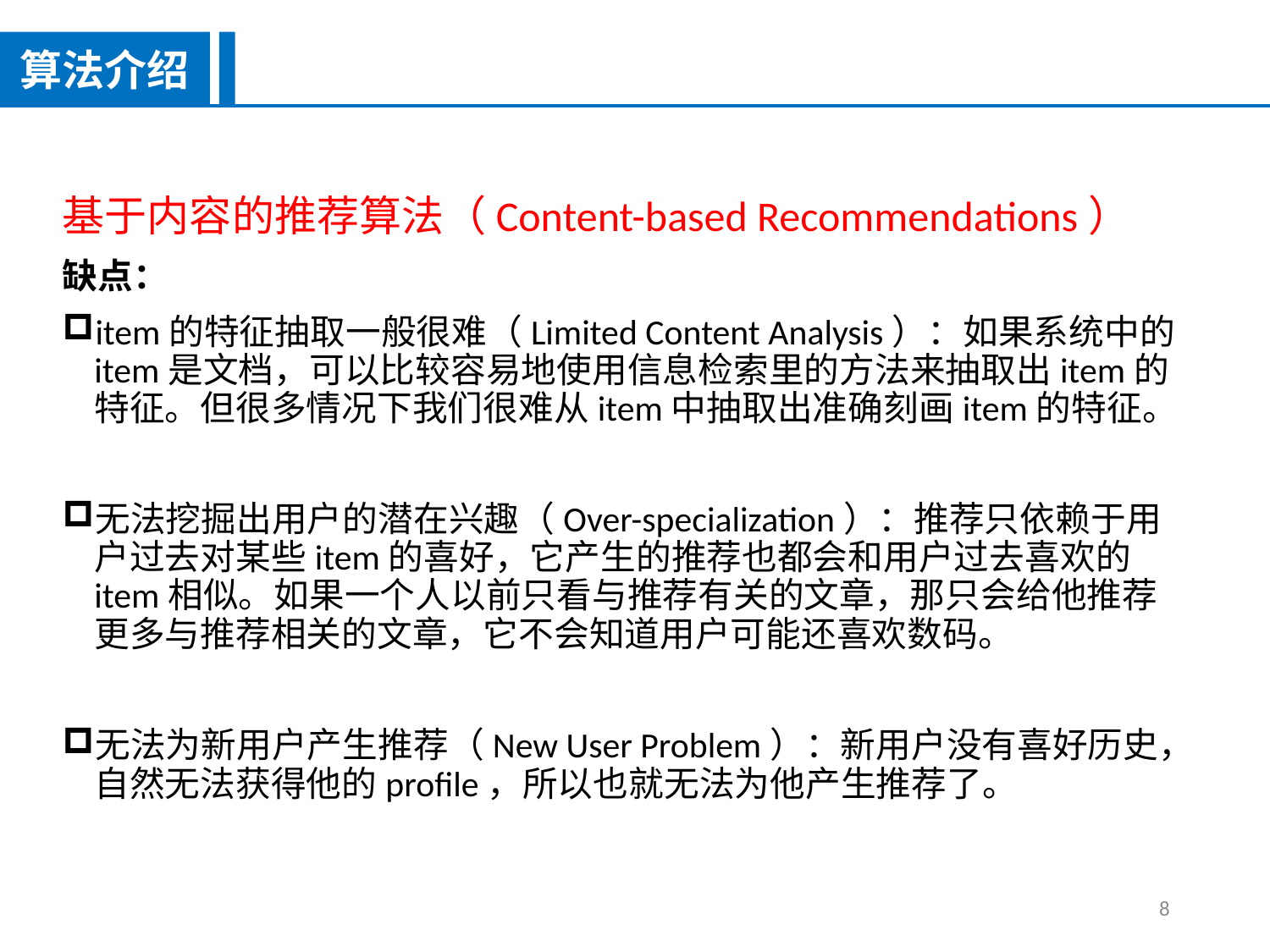

算法介绍

基于内容的推荐算法（Content-based Recommendations）
缺点：
item的特征抽取一般很难（Limited Content Analysis）：如果系统中的item是文档，可以比较容易地使用信息检索里的方法来抽取出item的特征。但很多情况下我们很难从item中抽取出准确刻画item的特征。

无法挖掘出用户的潜在兴趣（Over-specialization）：推荐只依赖于用户过去对某些item的喜好，它产生的推荐也都会和用户过去喜欢的item相似。如果一个人以前只看与推荐有关的文章，那只会给他推荐更多与推荐相关的文章，它不会知道用户可能还喜欢数码。

无法为新用户产生推荐（New User Problem）：新用户没有喜好历史，自然无法获得他的profile，所以也就无法为他产生推荐了。

8